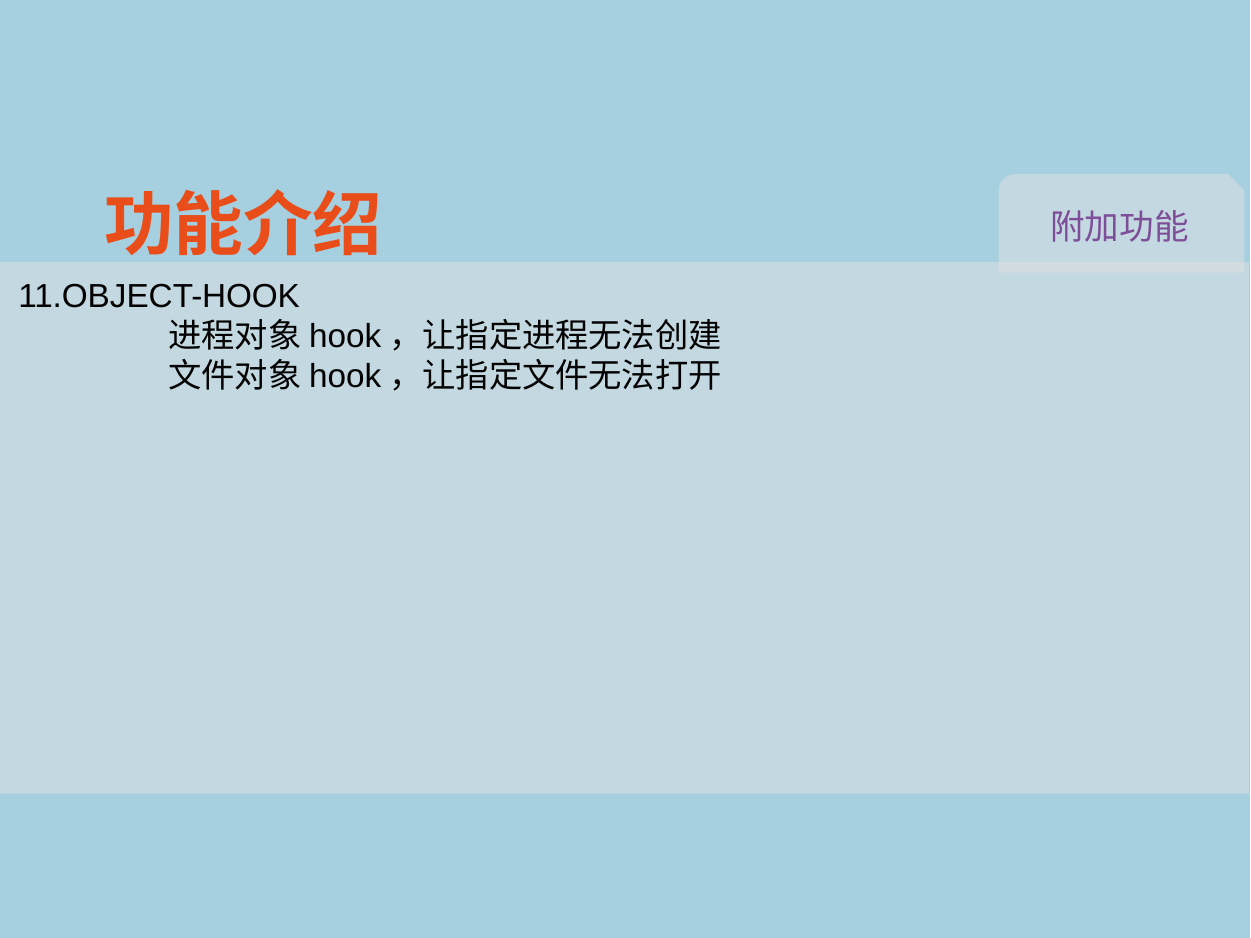

功能介绍
附加功能

11.OBJECT-HOOK
	进程对象hook，让指定进程无法创建
	文件对象hook，让指定文件无法打开